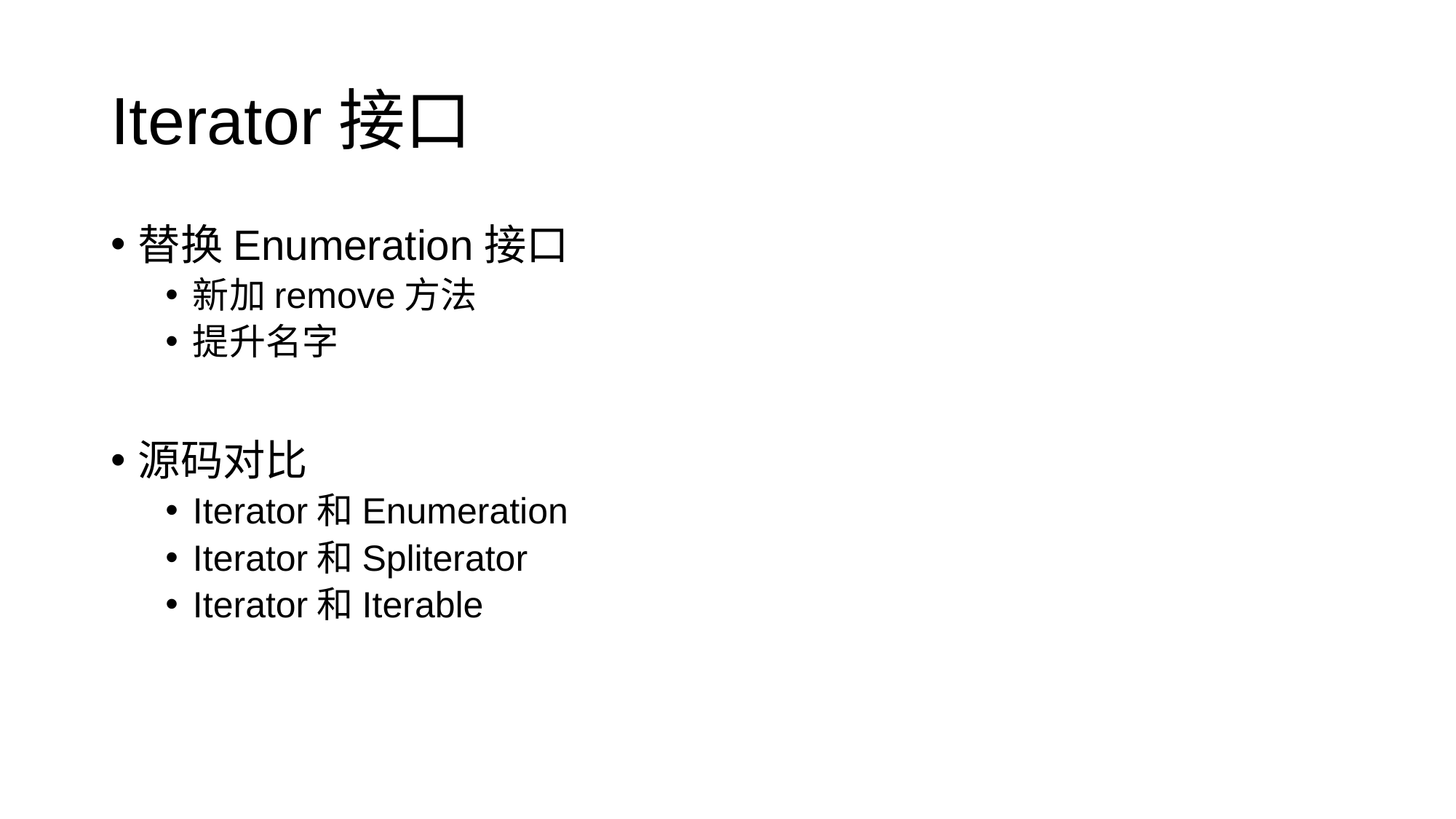

# Iterator接口
替换Enumeration接口
新加remove方法
提升名字

源码对比
Iterator和Enumeration
Iterator和Spliterator
Iterator和Iterable